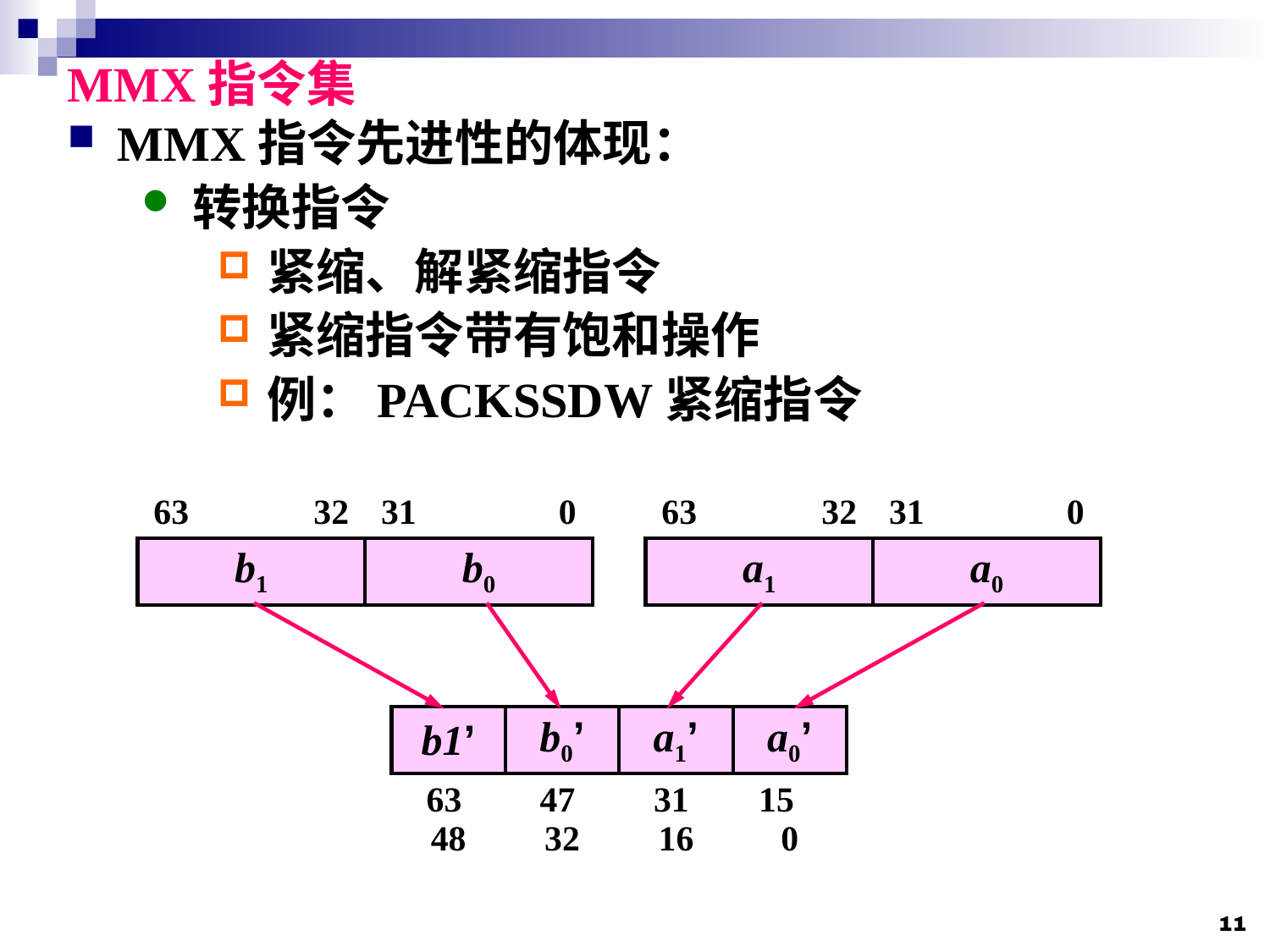

MMX指令集
MMX指令先进性的体现：
转换指令
紧缩、解紧缩指令
紧缩指令带有饱和操作
例：PACKSSDW紧缩指令
| 63 32 | 31 0 |
| --- | --- |
| b1 | b0 |
| 63 32 | 31 0 |
| --- | --- |
| a1 | a0 |

| b1’ | b0’ | a1’ | a0’ |
| --- | --- | --- | --- |
| 63 48 | 47 32 | 31 16 | 15 0 |
11